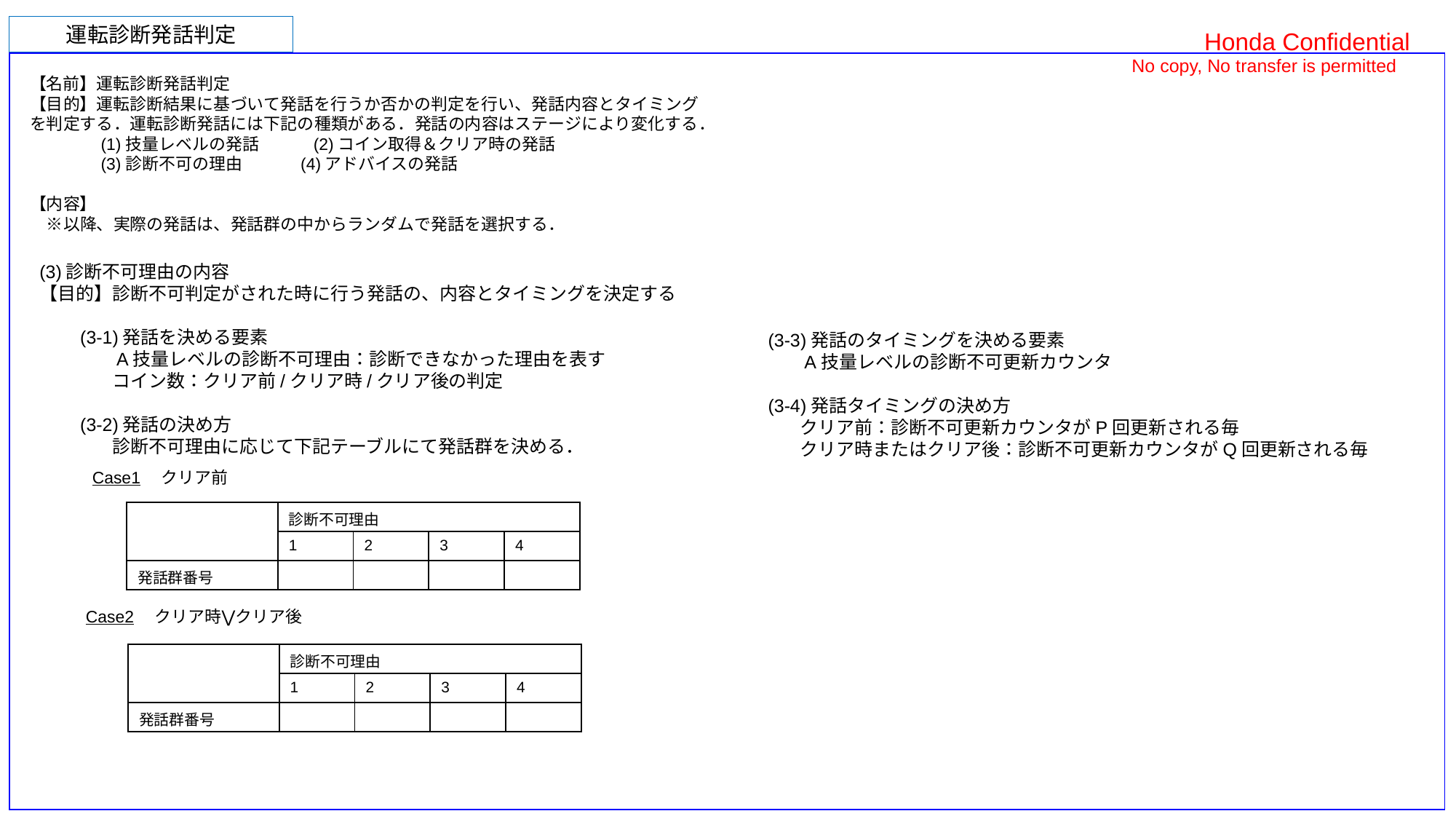

運転診断発話判定

【名前】運転診断発話判定
【目的】運転診断結果に基づいて発話を行うか否かの判定を行い、発話内容とタイミングを判定する．運転診断発話には下記の種類がある．発話の内容はステージにより変化する．
　　　　(1)技量レベルの発話　　　(2)コイン取得＆クリア時の発話
　　　　(3)診断不可の理由　　　 (4)アドバイスの発話

【内容】
　※以降、実際の発話は、発話群の中からランダムで発話を選択する．
(3)診断不可理由の内容
【目的】診断不可判定がされた時に行う発話の、内容とタイミングを決定する

　　(3-1)発話を決める要素
　　　　A技量レベルの診断不可理由：診断できなかった理由を表す
　　　　コイン数：クリア前/クリア時/クリア後の判定

　　(3-2)発話の決め方
　　　　診断不可理由に応じて下記テーブルにて発話群を決める．
　　(3-3)発話のタイミングを決める要素
　　　　A技量レベルの診断不可更新カウンタ

　　(3-4)発話タイミングの決め方
　　　　クリア前：診断不可更新カウンタがP回更新される毎
　　　　クリア時またはクリア後：診断不可更新カウンタがQ回更新される毎
Case1　クリア前
|  | 診断不可理由 |  |  |  |
| --- | --- | --- | --- | --- |
|  | 1 | 2 | 3 | 4 |
| 発話群番号 |  |  |  |  |
Case2　クリア時⋁クリア後
|  | 診断不可理由 |  |  |  |
| --- | --- | --- | --- | --- |
|  | 1 | 2 | 3 | 4 |
| 発話群番号 |  |  |  |  |